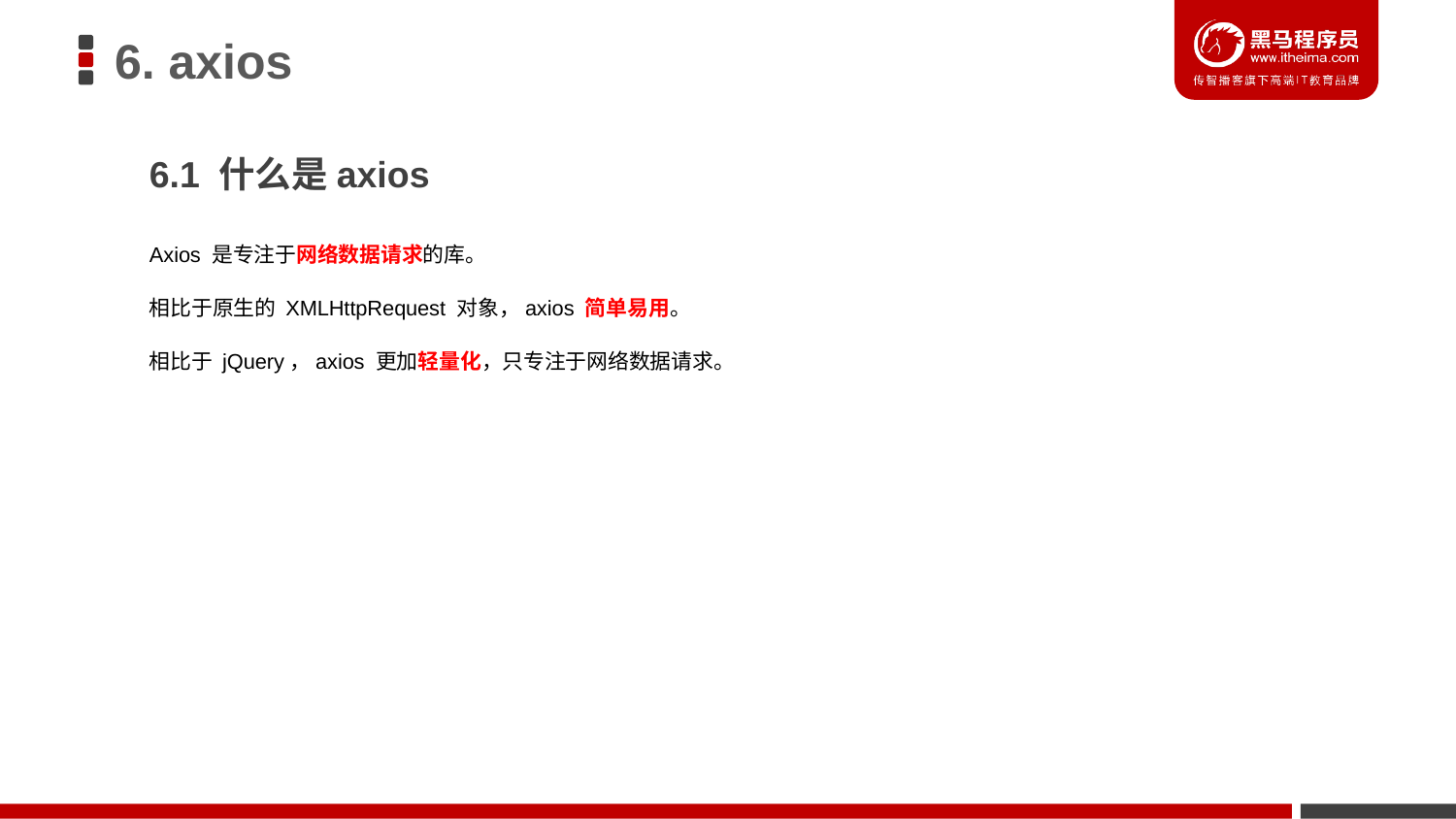

# 6. axios
6.1 什么是axios
Axios 是专注于网络数据请求的库。
相比于原生的 XMLHttpRequest 对象，axios 简单易用。
相比于 jQuery，axios 更加轻量化，只专注于网络数据请求。